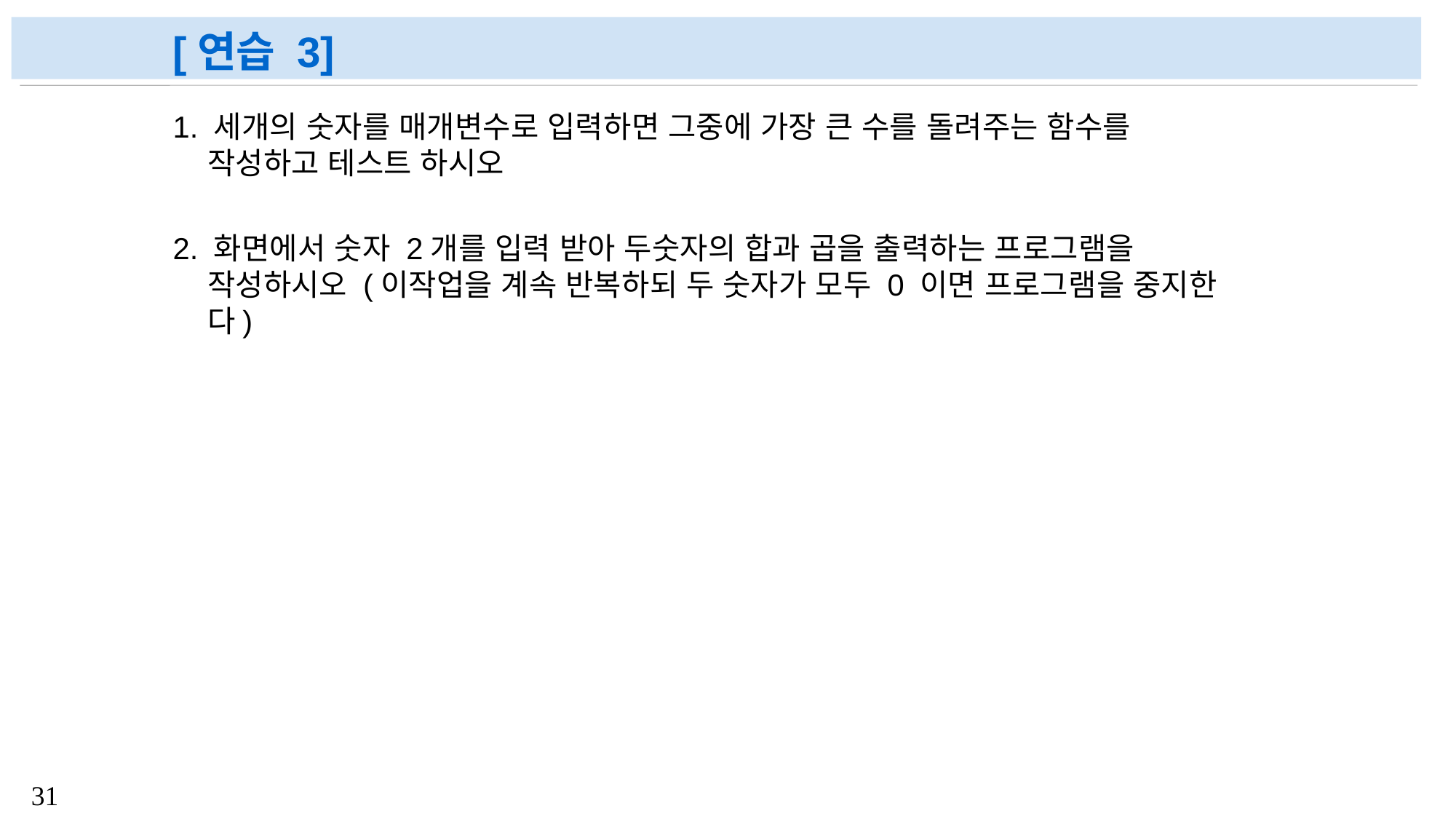

# [연습 3]
1. 세개의 숫자를 매개변수로 입력하면 그중에 가장 큰 수를 돌려주는 함수를 작성하고 테스트 하시오

2. 화면에서 숫자 2개를 입력 받아 두숫자의 합과 곱을 출력하는 프로그램을 작성하시오 (이작업을 계속 반복하되 두 숫자가 모두 0 이면 프로그램을 중지한다)